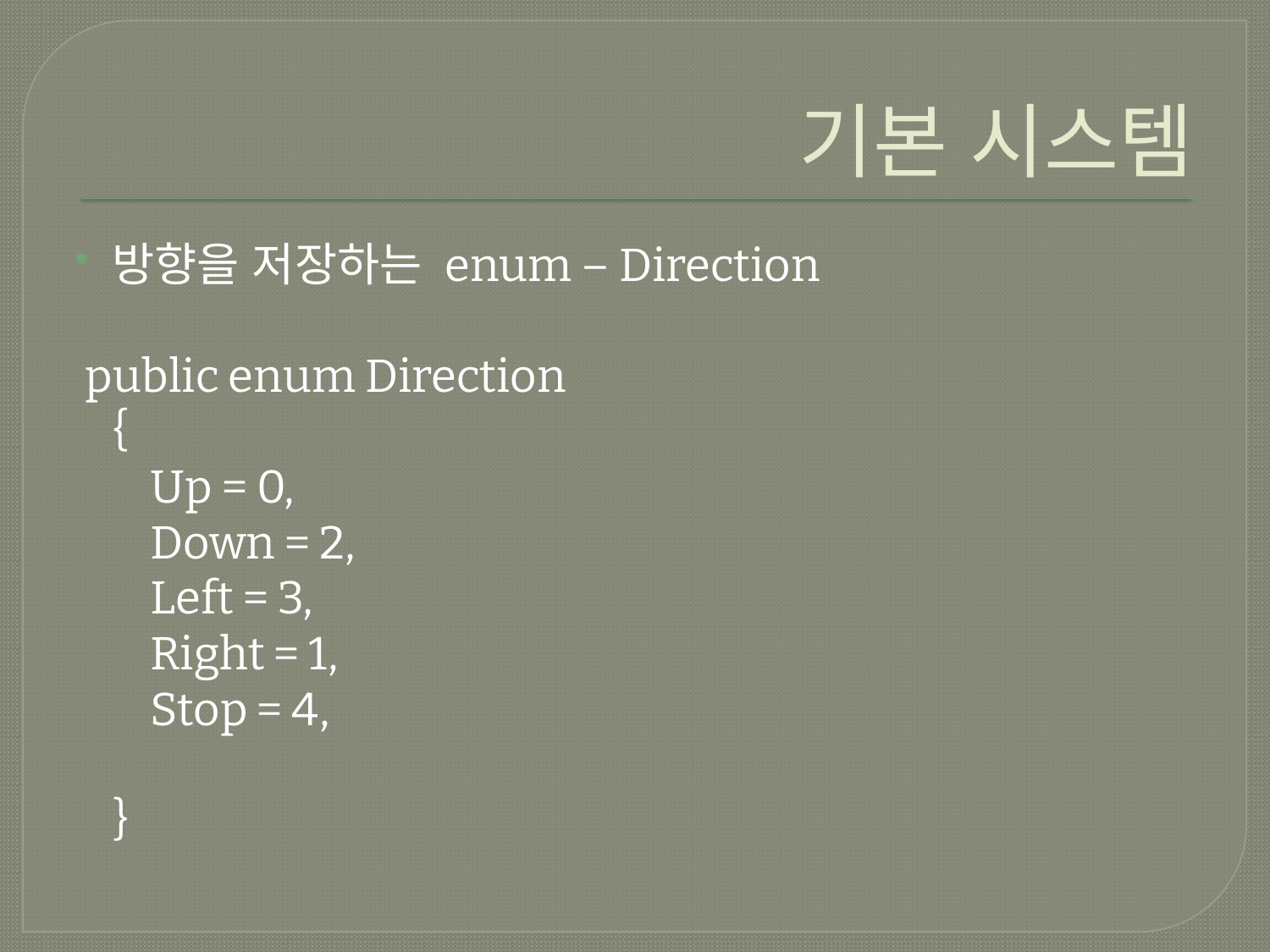

# 기본 시스템
방향을 저장하는 enum – Direction

 public enum Direction
    {
        Up = 0,
        Down = 2,
        Left = 3,
        Right = 1,
        Stop = 4,

    }